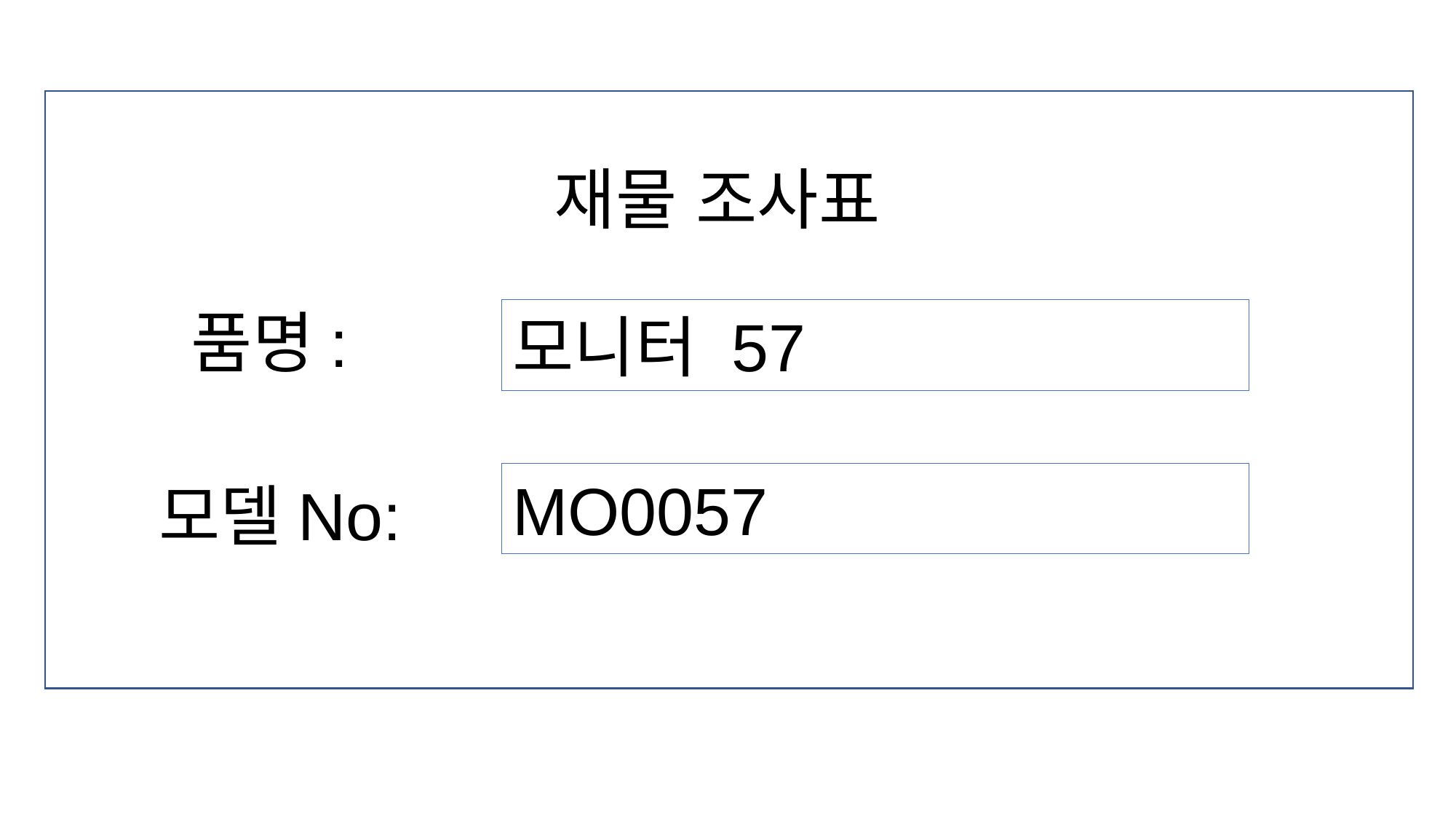

재물 조사표
품명:
모니터 57
MO0057
모델No: